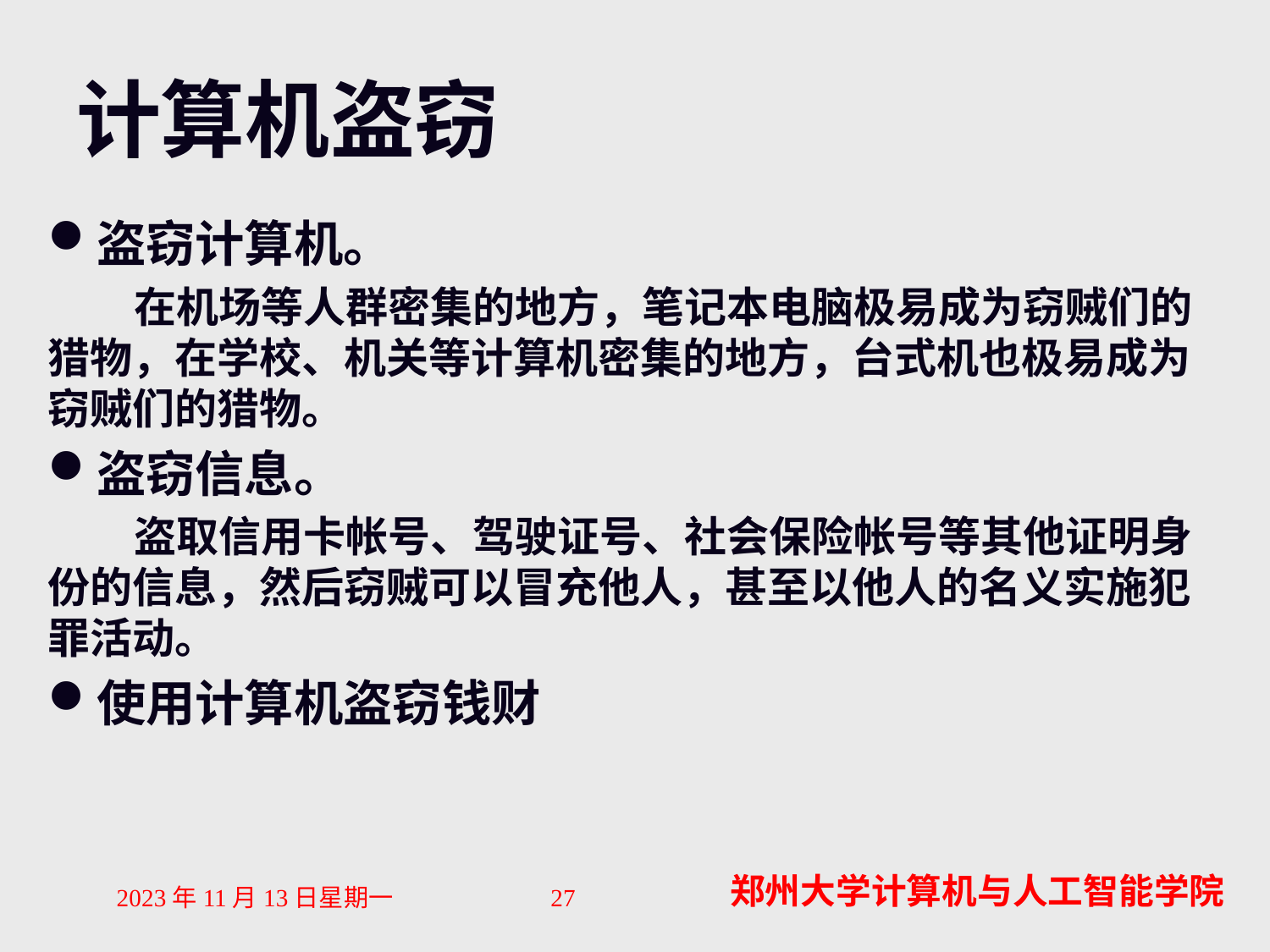

# 计算机盗窃
盗窃计算机。
        在机场等人群密集的地方，笔记本电脑极易成为窃贼们的猎物，在学校、机关等计算机密集的地方，台式机也极易成为窃贼们的猎物。
盗窃信息。
        盗取信用卡帐号、驾驶证号、社会保险帐号等其他证明身份的信息，然后窃贼可以冒充他人，甚至以他人的名义实施犯罪活动。
使用计算机盗窃钱财